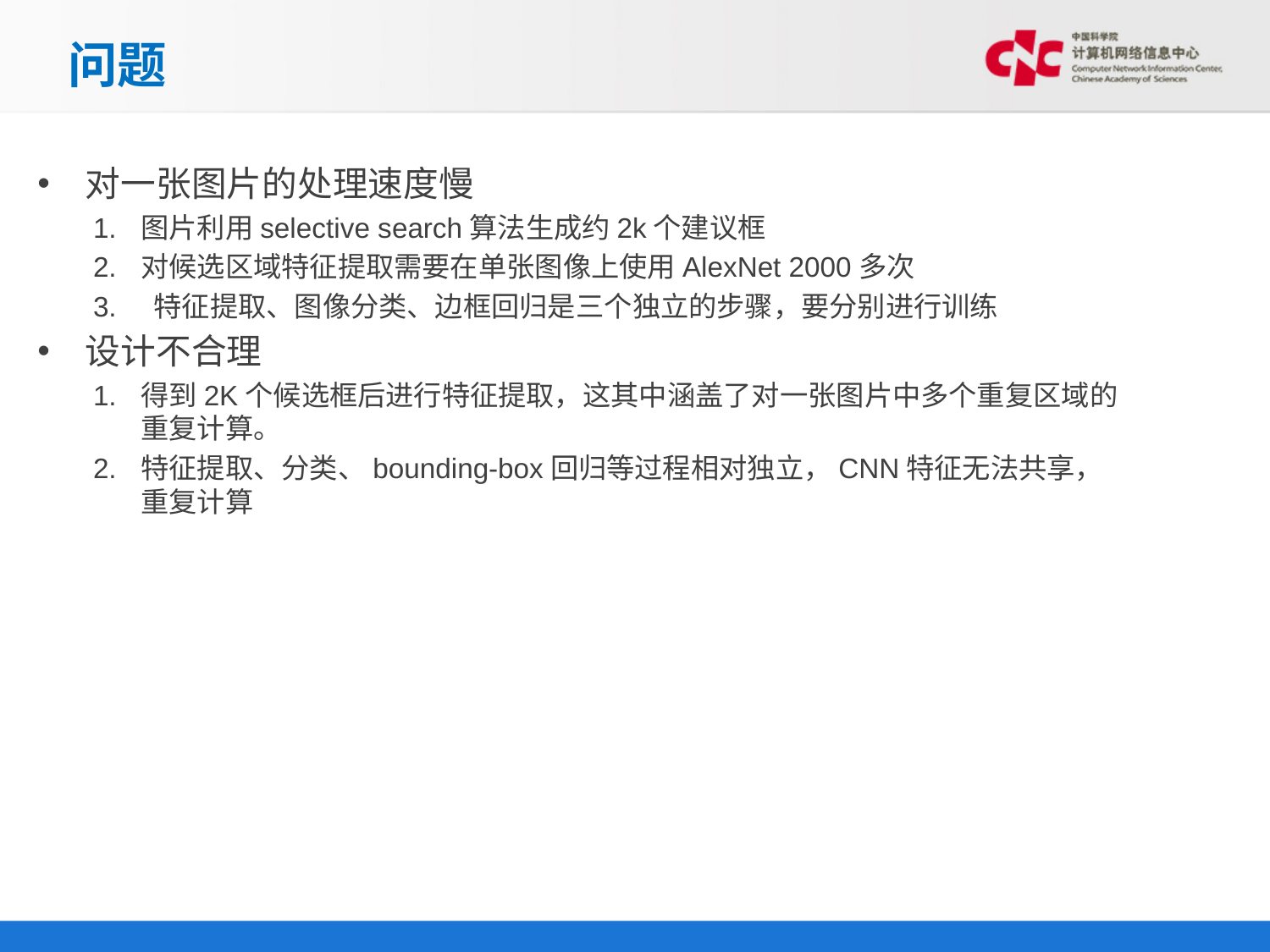

# 问题
对一张图片的处理速度慢
图片利用selective search算法生成约2k个建议框
对候选区域特征提取需要在单张图像上使用AlexNet 2000多次
 特征提取、图像分类、边框回归是三个独立的步骤，要分别进行训练
设计不合理
得到2K个候选框后进行特征提取，这其中涵盖了对一张图片中多个重复区域的重复计算。
特征提取、分类、bounding-box回归等过程相对独立，CNN特征无法共享，重复计算